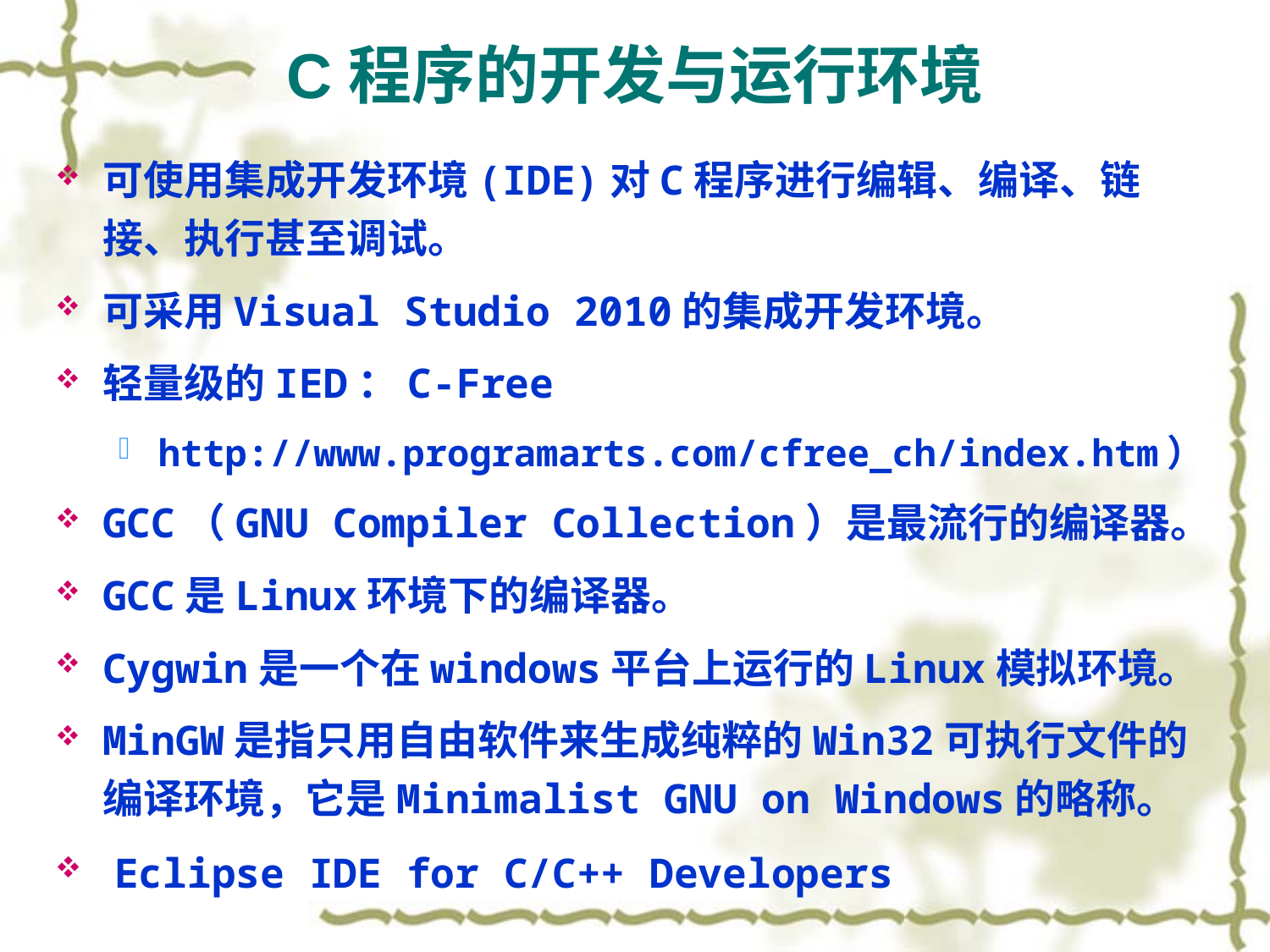

C程序的开发与运行环境
可使用集成开发环境(IDE)对C程序进行编辑、编译、链接、执行甚至调试。
可采用Visual Studio 2010的集成开发环境。
轻量级的IED：C-Free
http://www.programarts.com/cfree_ch/index.htm）
GCC（GNU Compiler Collection）是最流行的编译器。
GCC是Linux环境下的编译器。
Cygwin是一个在windows平台上运行的Linux模拟环境。
MinGW是指只用自由软件来生成纯粹的Win32可执行文件的编译环境，它是Minimalist GNU on Windows的略称。
 Eclipse IDE for C/C++ Developers